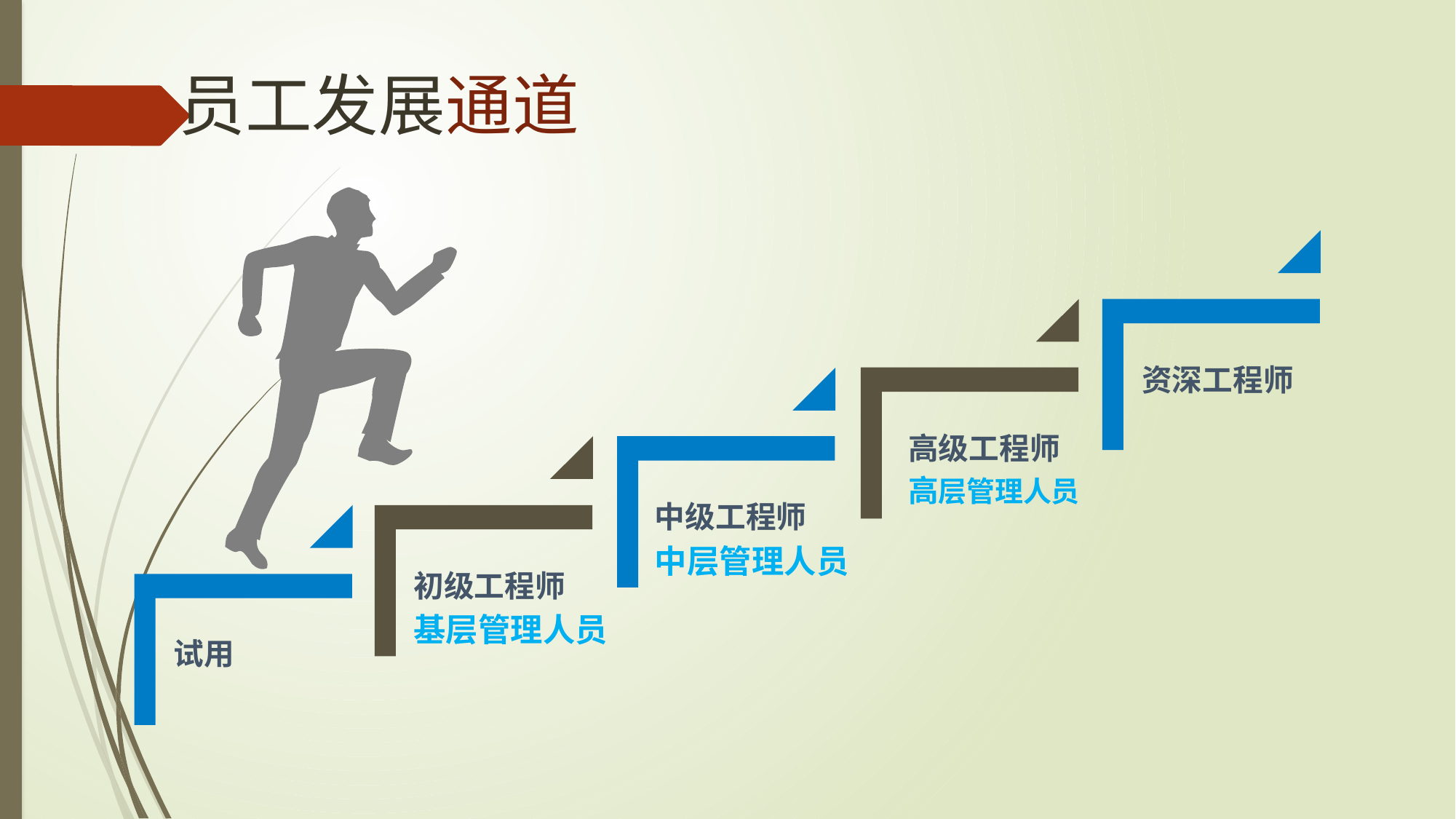

员工发展通道

资深工程师

高级工程师
高层管理人员

中级工程师
中层管理人员

初级工程师
基层管理人员

试用